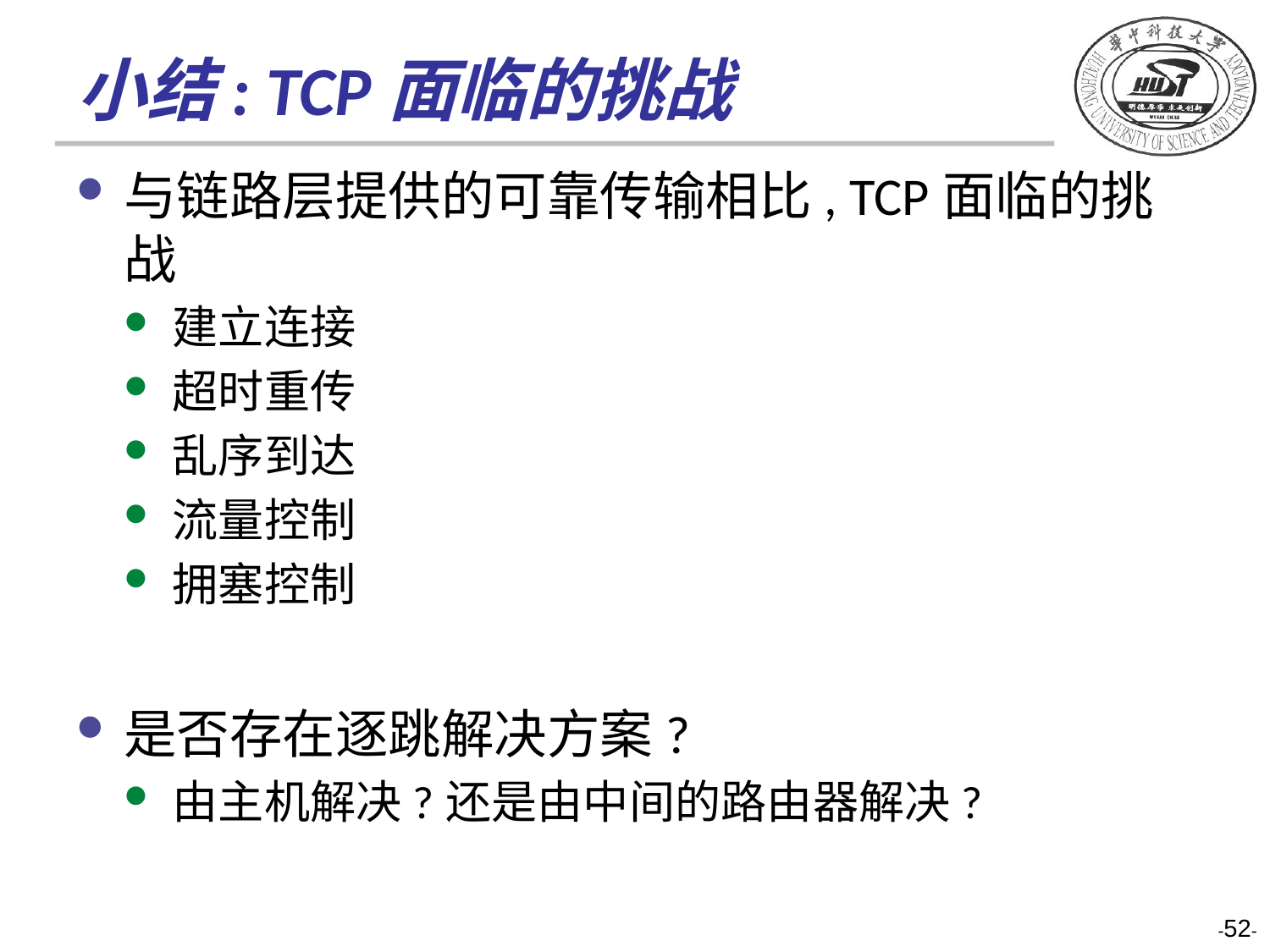

# 小结: TCP面临的挑战
与链路层提供的可靠传输相比, TCP面临的挑战
建立连接
超时重传
乱序到达
流量控制
拥塞控制

是否存在逐跳解决方案?
由主机解决?还是由中间的路由器解决?

-52-